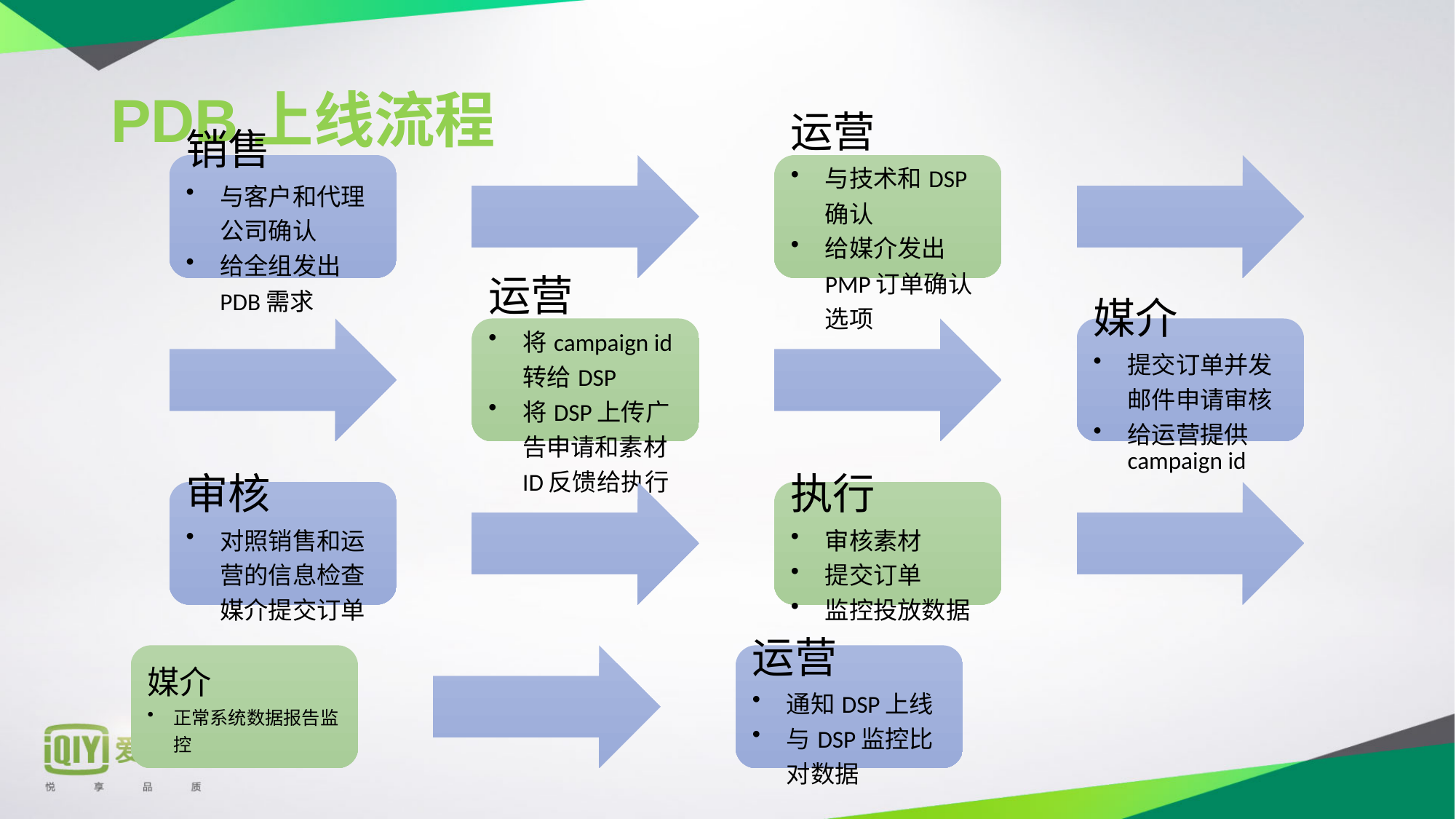

# PDB上线流程
销售
与客户和代理公司确认
给全组发出PDB需求
运营
与技术和DSP确认
给媒介发出PMP订单确认选项
媒介
提交订单并发邮件申请审核
给运营提供campaign id
运营
将campaign id 转给DSP
将DSP上传广告申请和素材ID反馈给执行
审核
对照销售和运营的信息检查媒介提交订单
执行
审核素材
提交订单
监控投放数据
运营
通知DSP上线
与DSP监控比对数据
媒介
正常系统数据报告监控